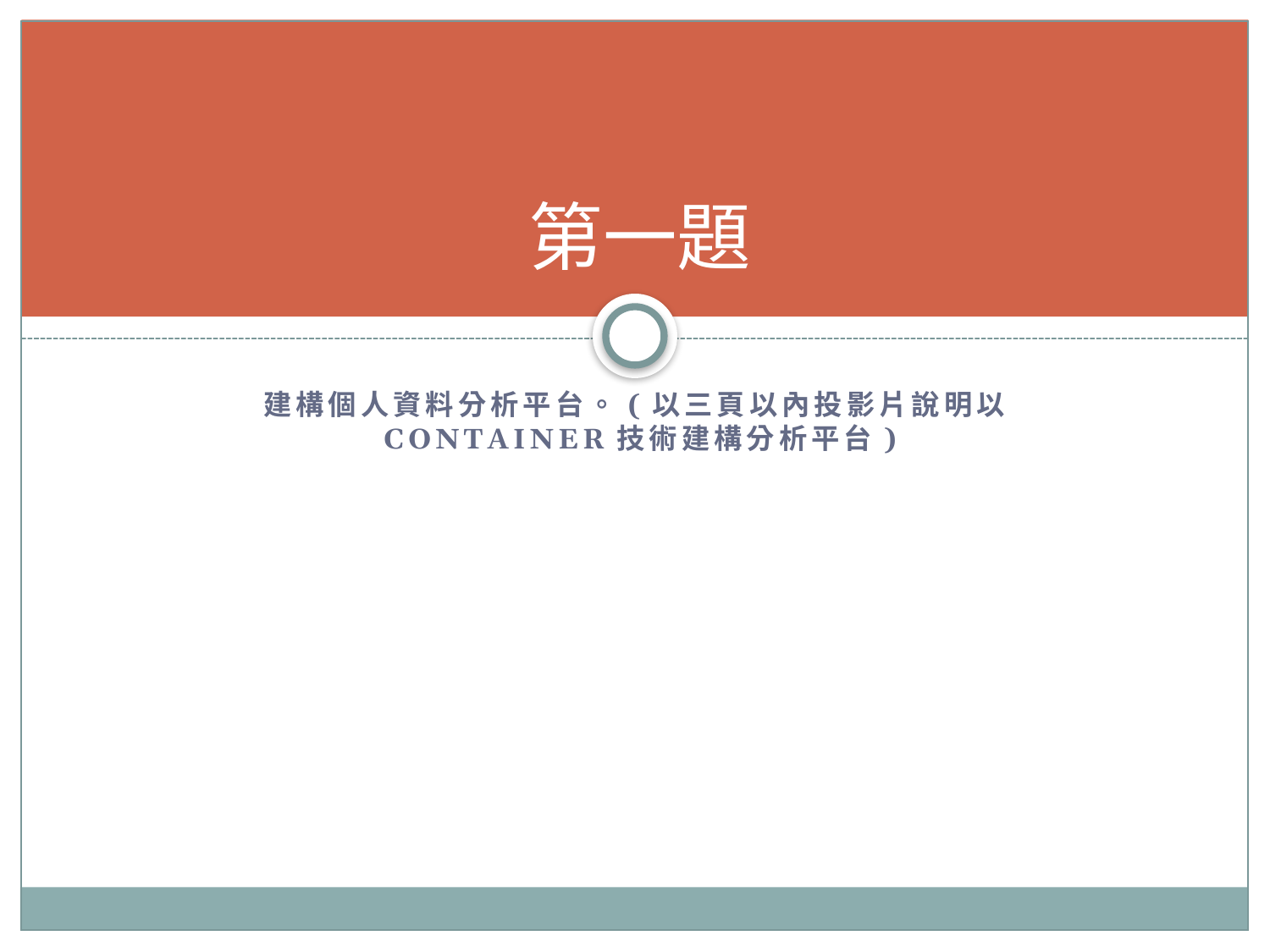

# 第一題
建構個人資料分析平台。(以三頁以內投影片說明以container技術建構分析平台)